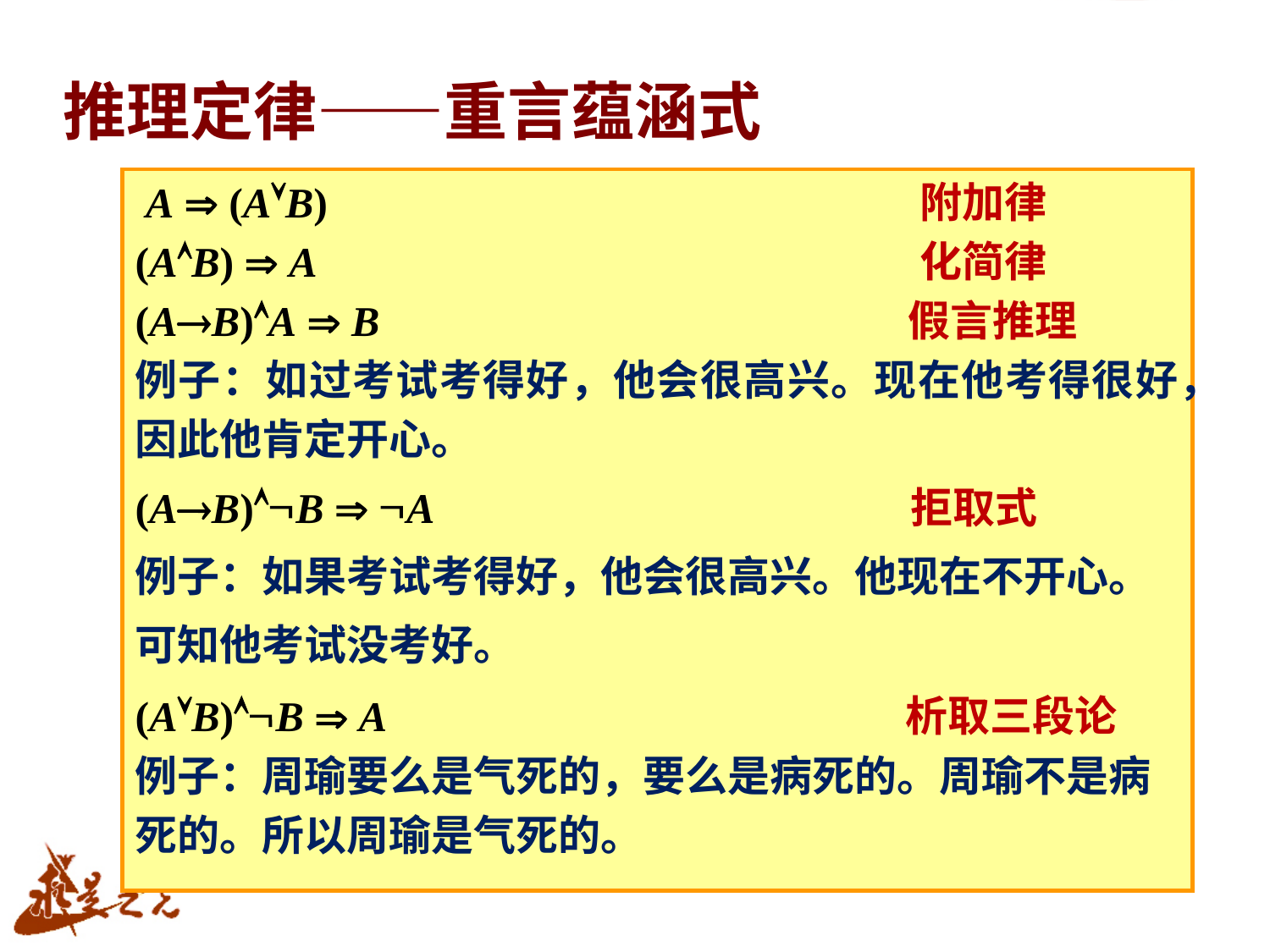

# 推理定律——重言蕴涵式
 A ⇒ (A∨B)                                                       附加律
(A∧B) ⇒ A                                                        化简律
(A→B)∧A ⇒ B                                                 假言推理
例子：如过考试考得好，他会很高兴。现在他考得很好，
因此他肯定开心。
(A→B)∧¬B ⇒ ¬A                                            拒取式
例子：如果考试考得好，他会很高兴。他现在不开心。
可知他考试没考好。
(A∨B)∧¬B ⇒ A                                                析取三段论
例子：周瑜要么是气死的，要么是病死的。周瑜不是病
死的。所以周瑜是气死的。
6